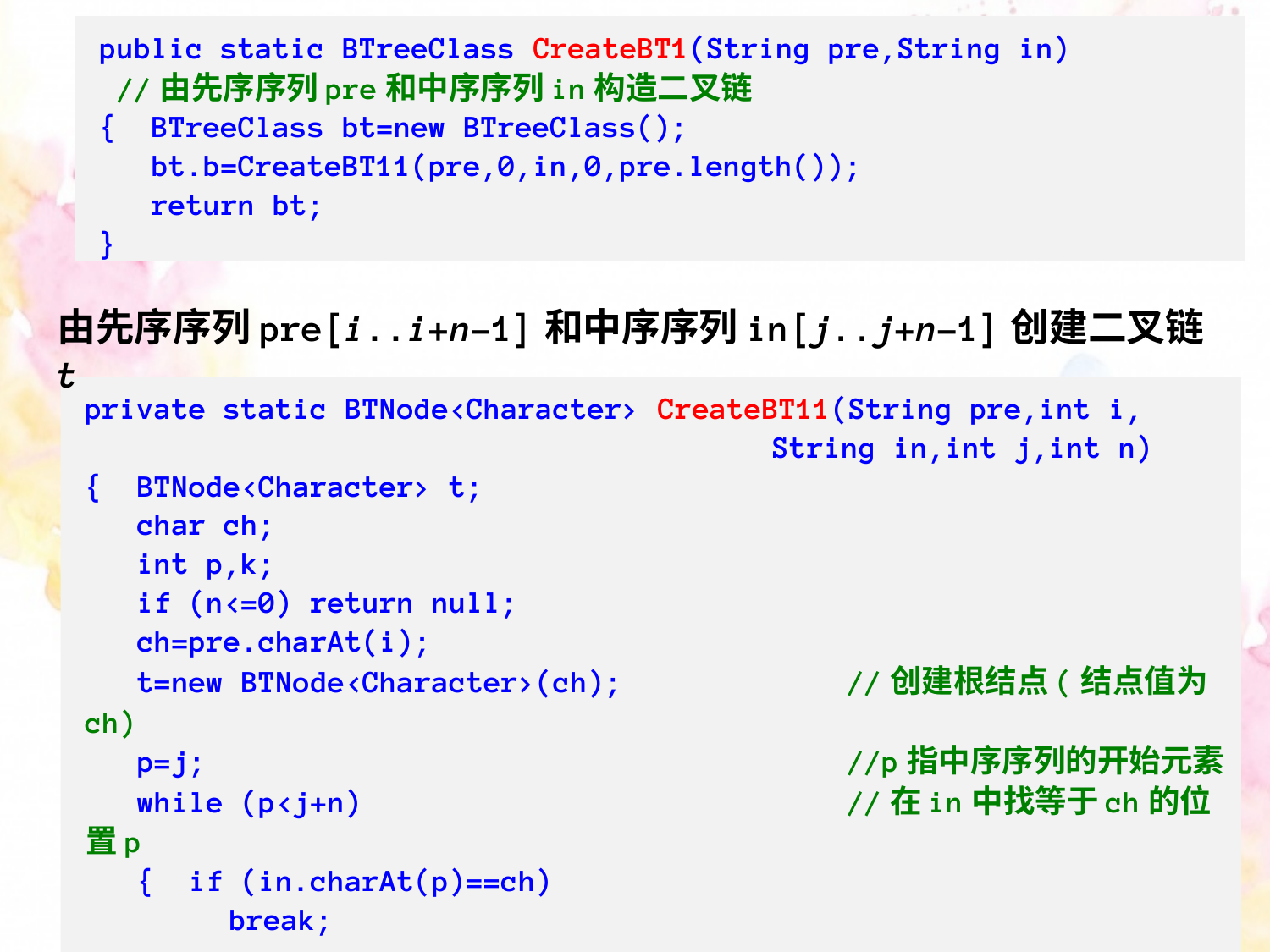

public static BTreeClass CreateBT1(String pre,String in)
 //由先序序列pre和中序序列in构造二叉链
{  BTreeClass bt=new BTreeClass();
   bt.b=CreateBT11(pre,0,in,0,pre.length());
   return bt;
}
由先序序列pre[i..i+n-1]和中序序列in[j..j+n-1]创建二叉链t
private static BTNode<Character> CreateBT11(String pre,int i,
					   String in,int j,int n)
{  BTNode<Character> t;
   char ch;
   int p,k;
   if (n<=0) return null;
   ch=pre.charAt(i);
   t=new BTNode<Character>(ch);		//创建根结点(结点值为ch)
   p=j;						//p指中序序列的开始元素
   while (p<j+n)				//在in中找等于ch的位置p
   {  if (in.charAt(p)==ch)
	 break;
      p++;
   }